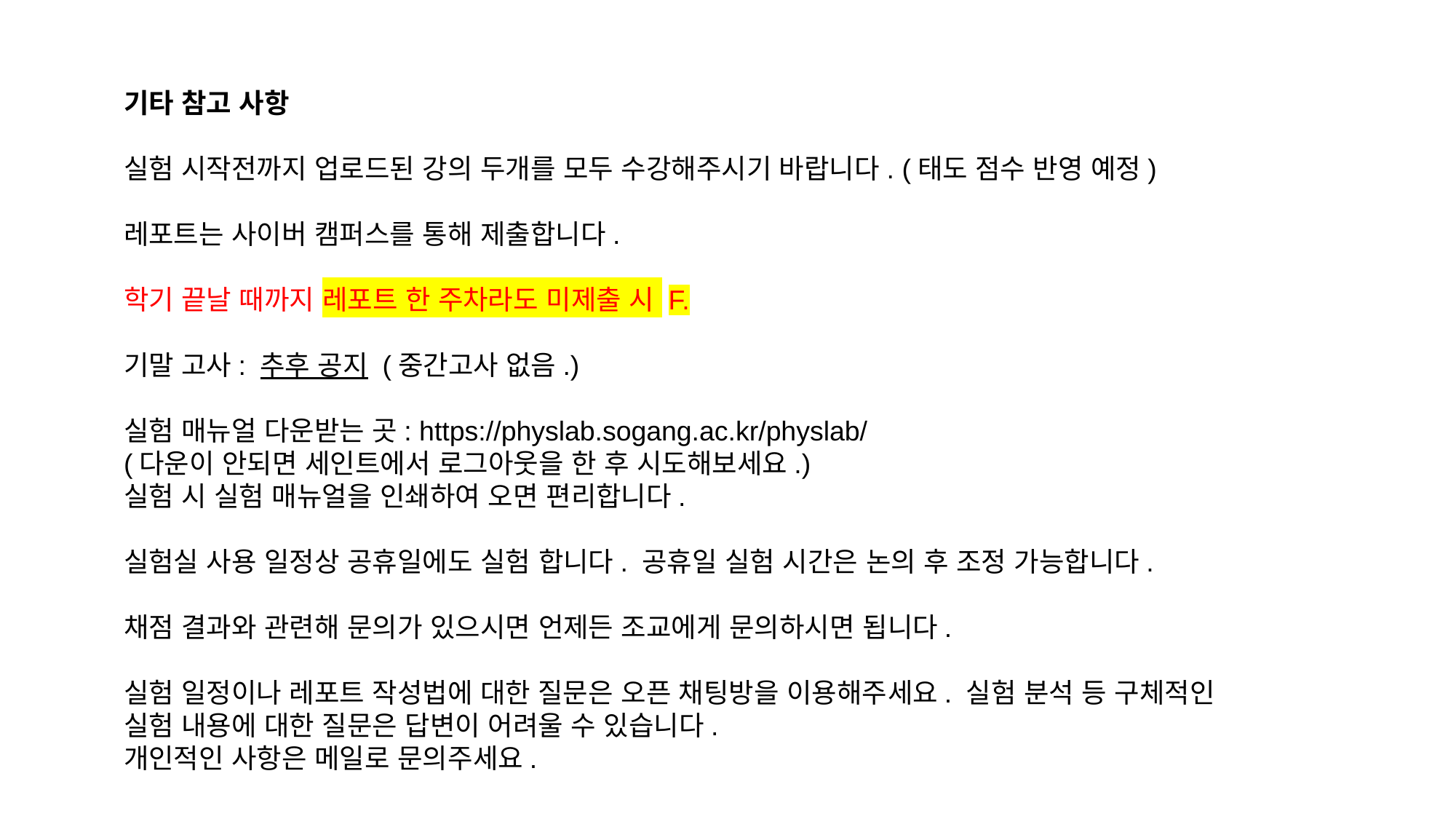

기타 참고 사항

실험 시작전까지 업로드된 강의 두개를 모두 수강해주시기 바랍니다. (태도 점수 반영 예정)

레포트는 사이버 캠퍼스를 통해 제출합니다.

학기 끝날 때까지 레포트 한 주차라도 미제출 시 F.

기말 고사: 추후 공지 (중간고사 없음.)

실험 매뉴얼 다운받는 곳: https://physlab.sogang.ac.kr/physlab/
(다운이 안되면 세인트에서 로그아웃을 한 후 시도해보세요.)
실험 시 실험 매뉴얼을 인쇄하여 오면 편리합니다.

실험실 사용 일정상 공휴일에도 실험 합니다. 공휴일 실험 시간은 논의 후 조정 가능합니다.

채점 결과와 관련해 문의가 있으시면 언제든 조교에게 문의하시면 됩니다.

실험 일정이나 레포트 작성법에 대한 질문은 오픈 채팅방을 이용해주세요. 실험 분석 등 구체적인 실험 내용에 대한 질문은 답변이 어려울 수 있습니다.
개인적인 사항은 메일로 문의주세요.